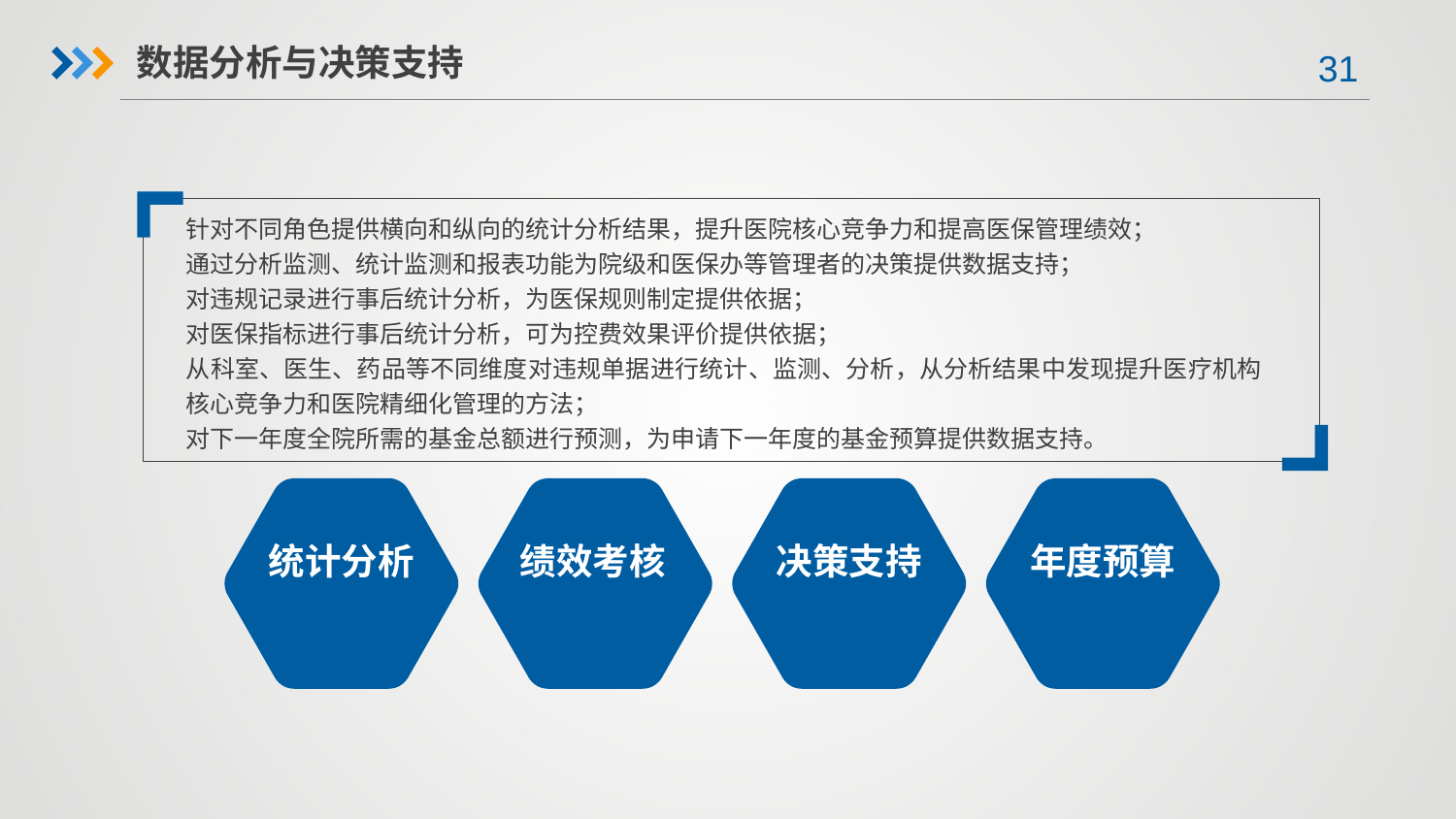

数据分析与决策支持

针对不同角色提供横向和纵向的统计分析结果，提升医院核心竞争力和提高医保管理绩效；
通过分析监测、统计监测和报表功能为院级和医保办等管理者的决策提供数据支持；
对违规记录进行事后统计分析，为医保规则制定提供依据；
对医保指标进行事后统计分析，可为控费效果评价提供依据；
从科室、医生、药品等不同维度对违规单据进行统计、监测、分析，从分析结果中发现提升医疗机构核心竞争力和医院精细化管理的方法；
对下一年度全院所需的基金总额进行预测，为申请下一年度的基金预算提供数据支持。

统计分析
绩效考核
决策支持
年度预算